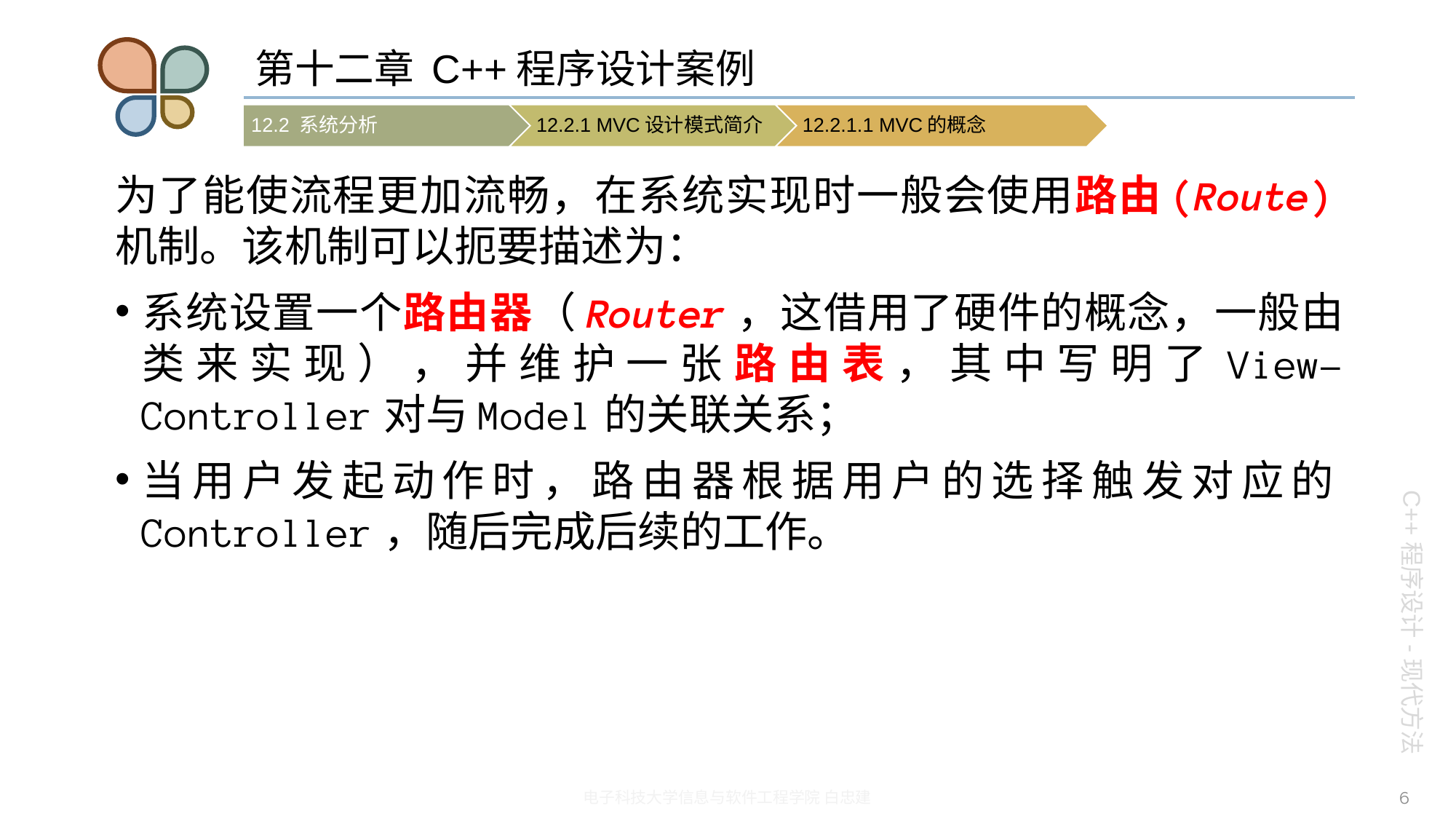

# 第十二章 C++程序设计案例
12.2 系统分析
12.2.1 MVC设计模式简介
12.2.1.1 MVC的概念
为了能使流程更加流畅，在系统实现时一般会使用路由(Route)机制。该机制可以扼要描述为：
系统设置一个路由器（Router，这借用了硬件的概念，一般由类来实现），并维护一张路由表，其中写明了View-Controller对与Model的关联关系；
当用户发起动作时，路由器根据用户的选择触发对应的Controller，随后完成后续的工作。
6